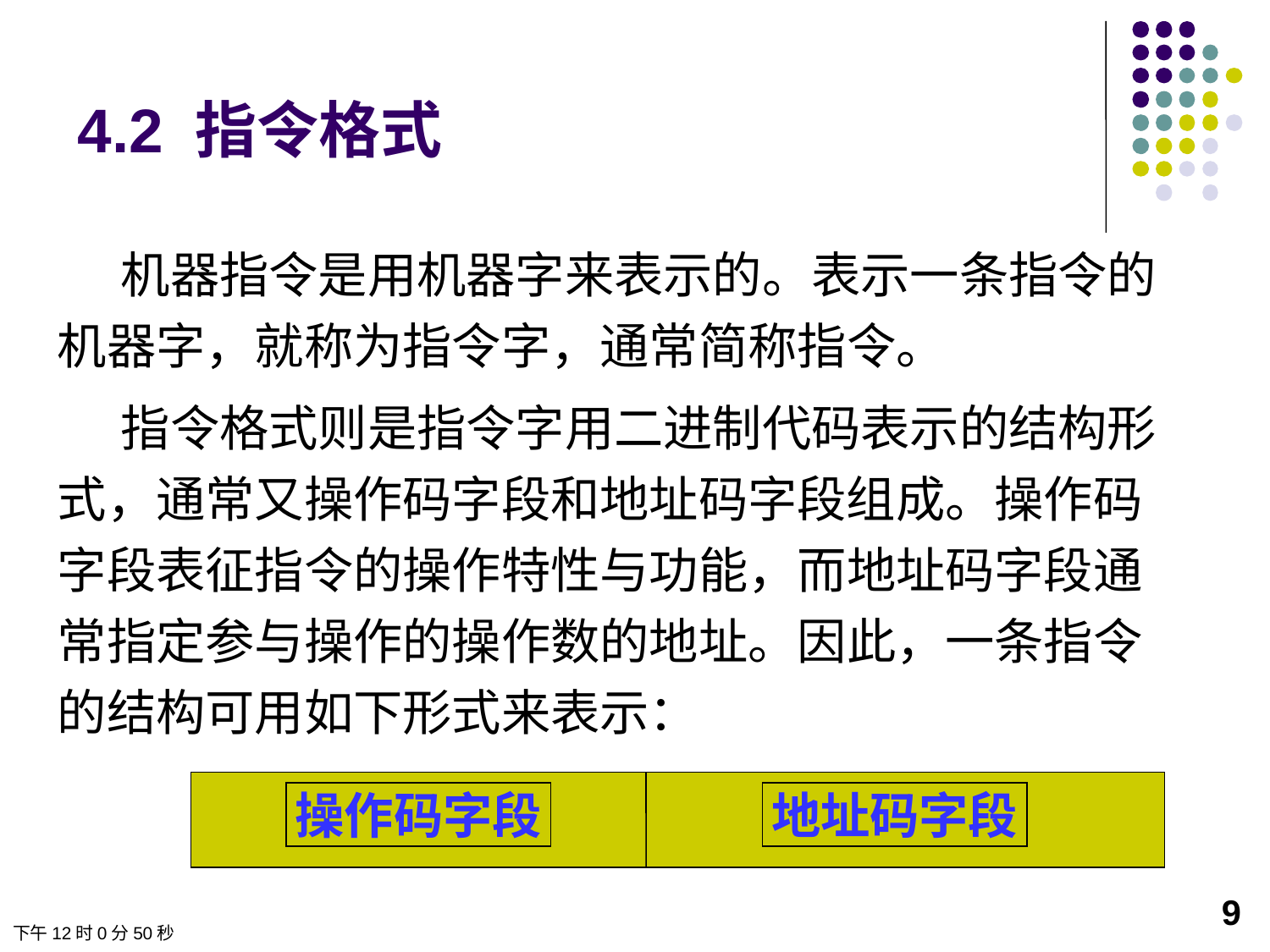

# 4.2 指令格式
机器指令是用机器字来表示的。表示一条指令的机器字，就称为指令字，通常简称指令。
指令格式则是指令字用二进制代码表示的结构形式，通常又操作码字段和地址码字段组成。操作码字段表征指令的操作特性与功能，而地址码字段通常指定参与操作的操作数的地址。因此，一条指令的结构可用如下形式来表示：

操作码字段
地址码字段
9
下午12时0分50秒